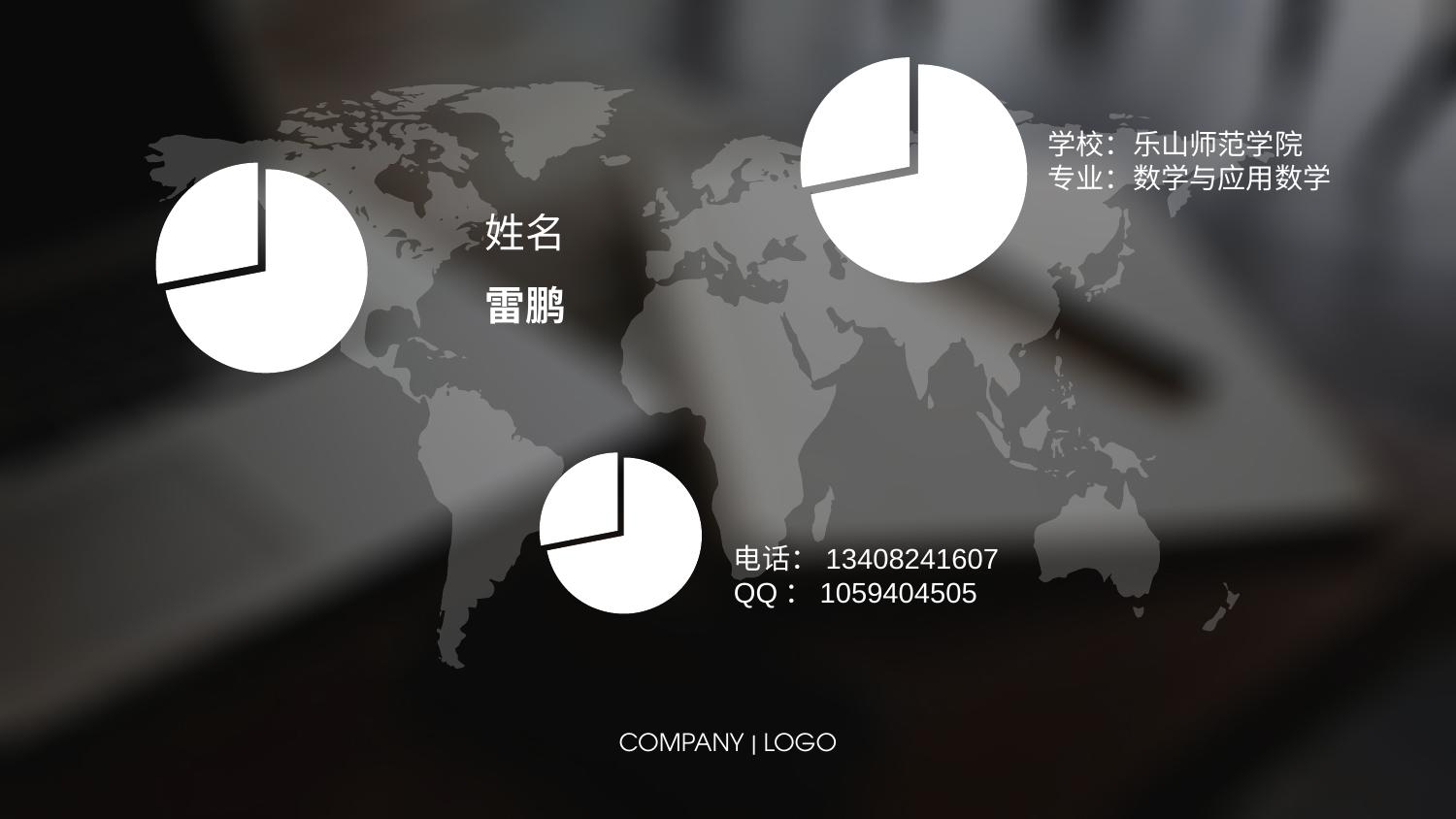

### Chart

| Category | 销售 |
|---|---|
| 第一季度 | 8.2 |
| 第二季度 | 3.2 |

学校：乐山师范学院
专业：数学与应用数学

### Chart

| Category | 销售 |
|---|---|
| 第一季度 | 8.2 |
| 第二季度 | 3.2 |
姓名

雷鹏

### Chart

| Category |
|---|

### Chart

| Category |
|---|

### Chart

| Category | 销售 |
|---|---|
| 第一季度 | 8.2 |
| 第二季度 | 3.2 |
电话：13408241607
QQ：1059404505
COMPANY | LOGO